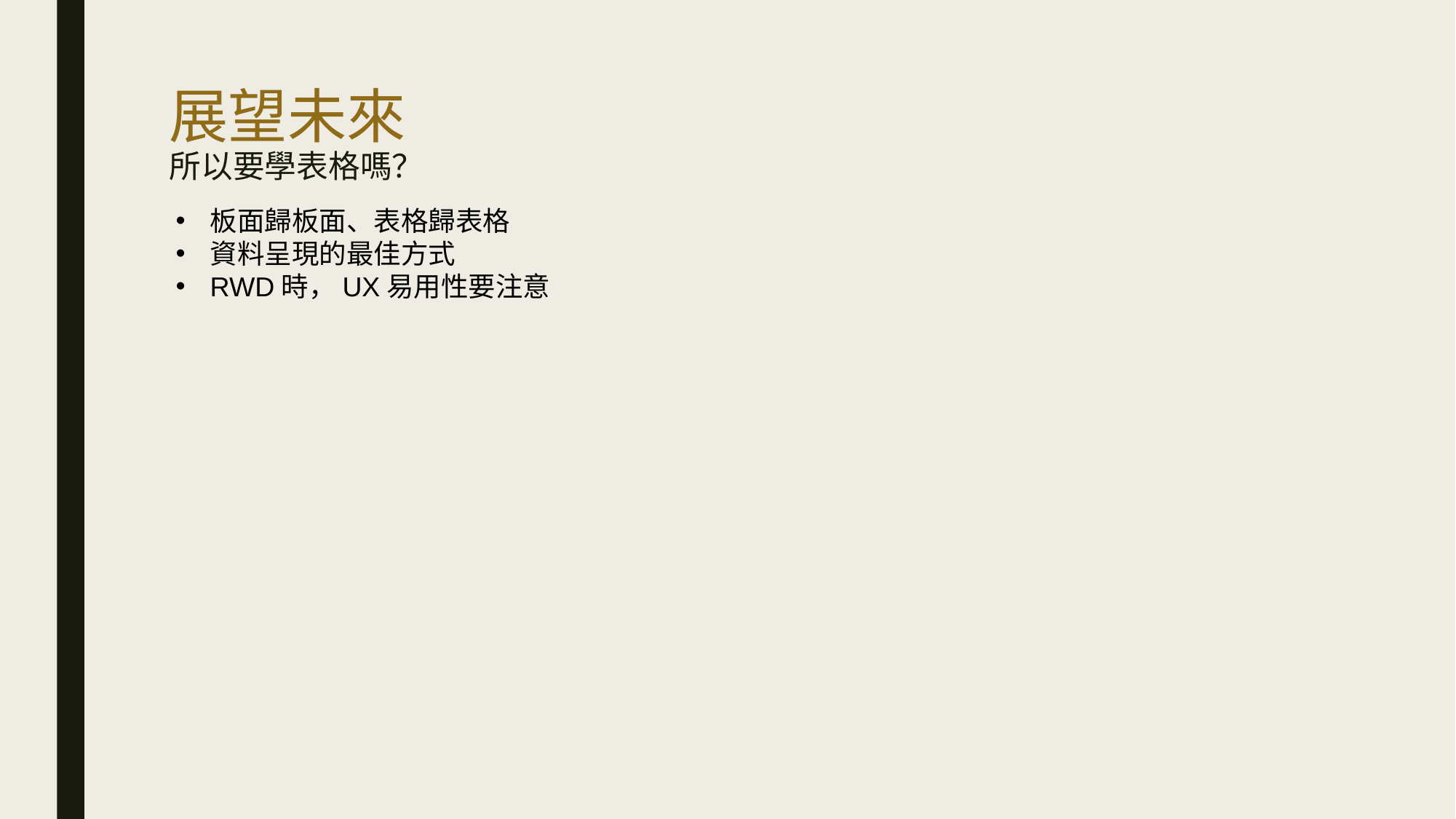

# 展望未來 所以要學表格嗎？
板面歸板面、表格歸表格
資料呈現的最佳方式
RWD時，UX易用性要注意